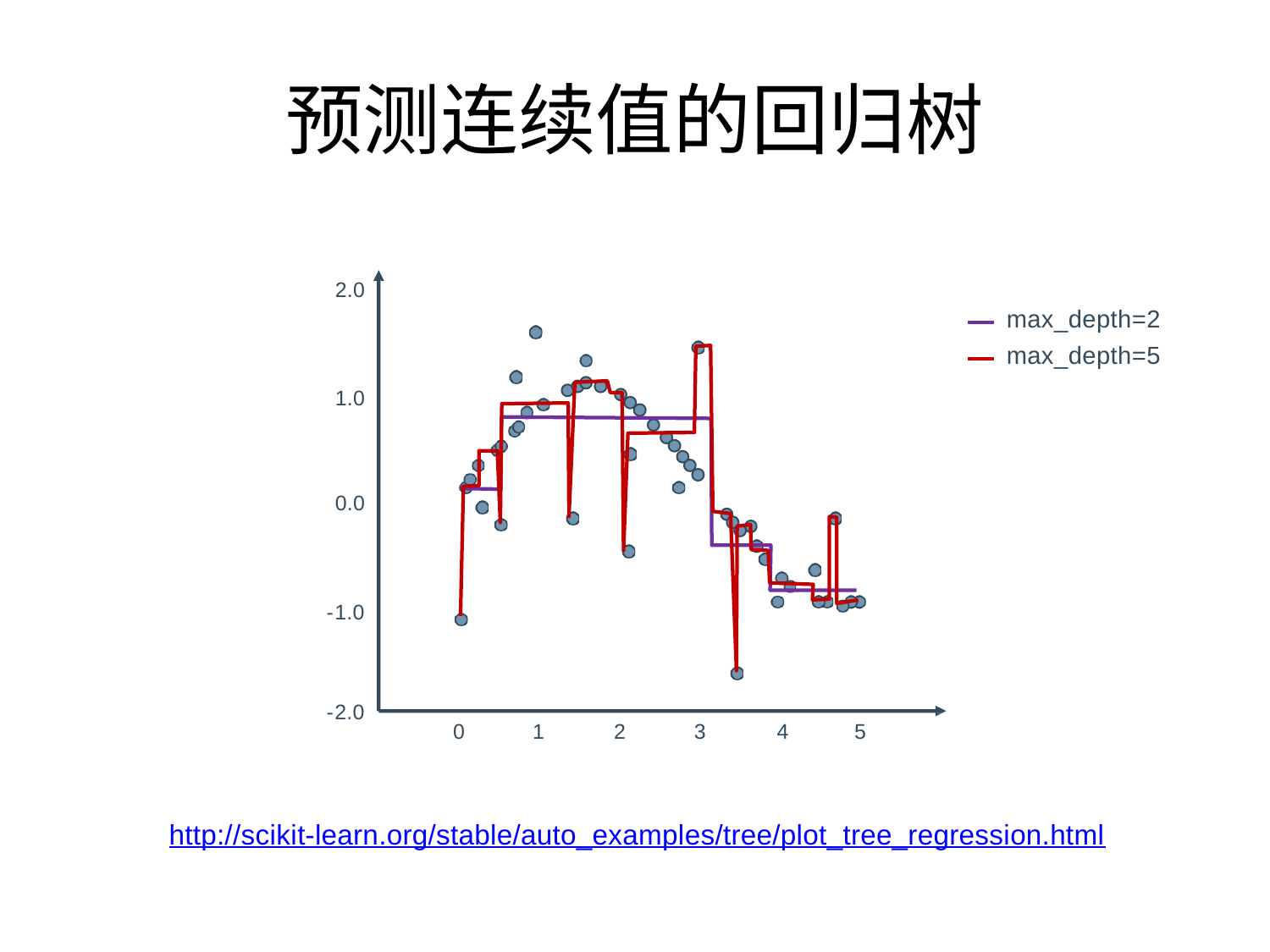

# 预测连续值的回归树

2.0
max_depth=2
max_depth=5

1.0

0.0

-1.0

-2.0

0
1
2
3
4
5
48
Source: http://scikit-learn.org/stable/auto_examples/tree/plot_tree_regression.html